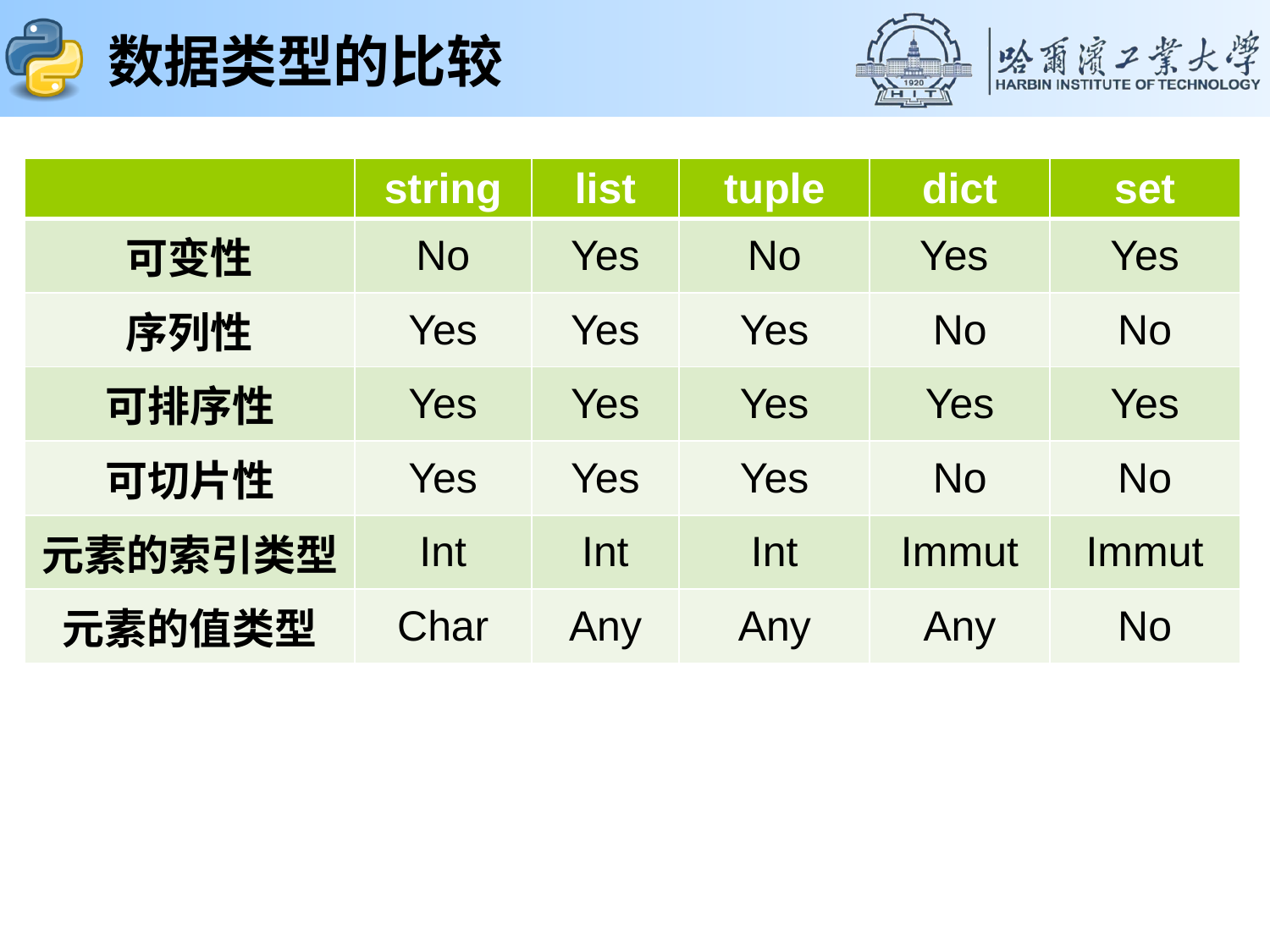

# 数据类型的比较
|  | string | list | tuple | dict | set |
| --- | --- | --- | --- | --- | --- |
| 可变性 | No | Yes | No | Yes | Yes |
| 序列性 | Yes | Yes | Yes | No | No |
| 可排序性 | Yes | Yes | Yes | Yes | Yes |
| 可切片性 | Yes | Yes | Yes | No | No |
| 元素的索引类型 | Int | Int | Int | Immut | Immut |
| 元素的值类型 | Char | Any | Any | Any | No |